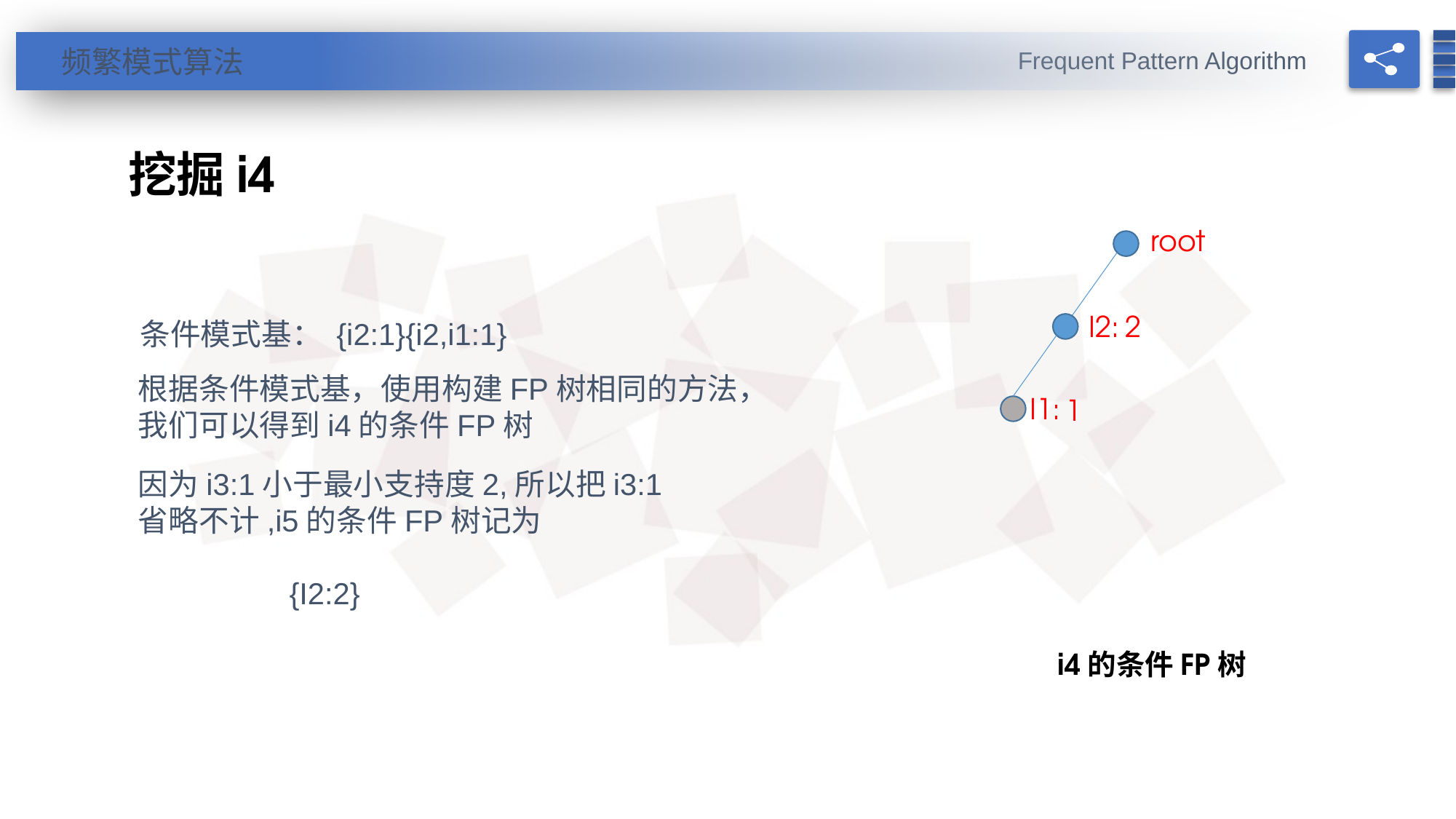

Frequent Pattern Algorithm
    频繁模式算法
挖掘i4
root

2
I2:
条件模式基： {i2:1}{i2,i1:1}

根据条件模式基，使用构建FP树相同的方法，我们可以得到i4的条件FP树
I1:
1

因为i3:1小于最小支持度2,所以把i3:1省略不计,i5的条件FP树记为

	     {I2:2}

i4的条件FP树